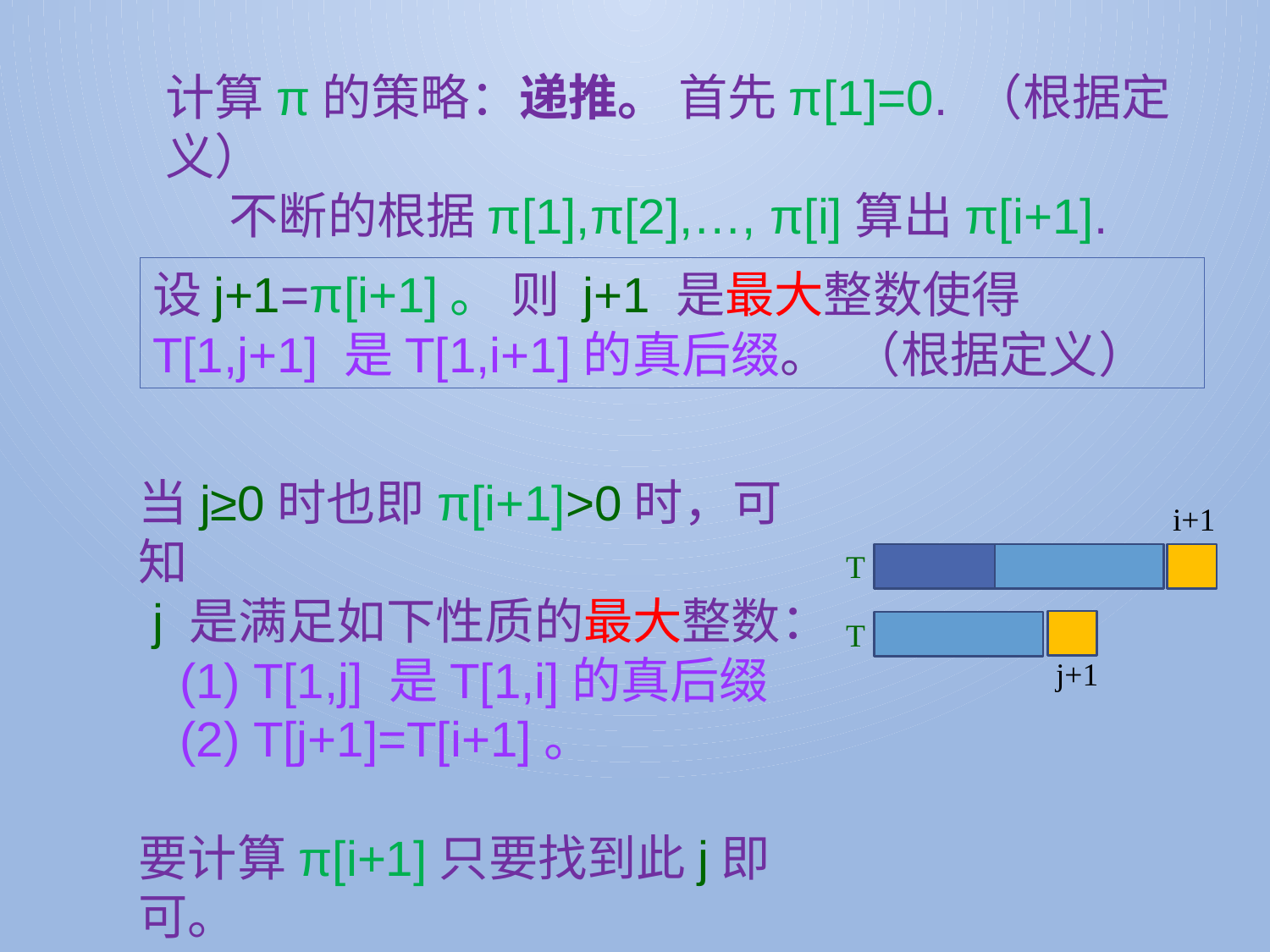

计算π的策略：递推。 首先π[1]=0. （根据定义）
不断的根据π[1],π[2],…, π[i]算出π[i+1].
设j+1=π[i+1]。 则 j+1 是最大整数使得
T[1,j+1] 是T[1,i+1]的真后缀。  （根据定义）
当j≥0时也即π[i+1]>0时，可知
 j 是满足如下性质的最大整数：
   (1) T[1,j] 是T[1,i]的真后缀
   (2) T[j+1]=T[i+1]。

要计算π[i+1]只要找到此j即可。
(如果j不存在，则π[i+1]=0。）
i+1
T

T

j+1